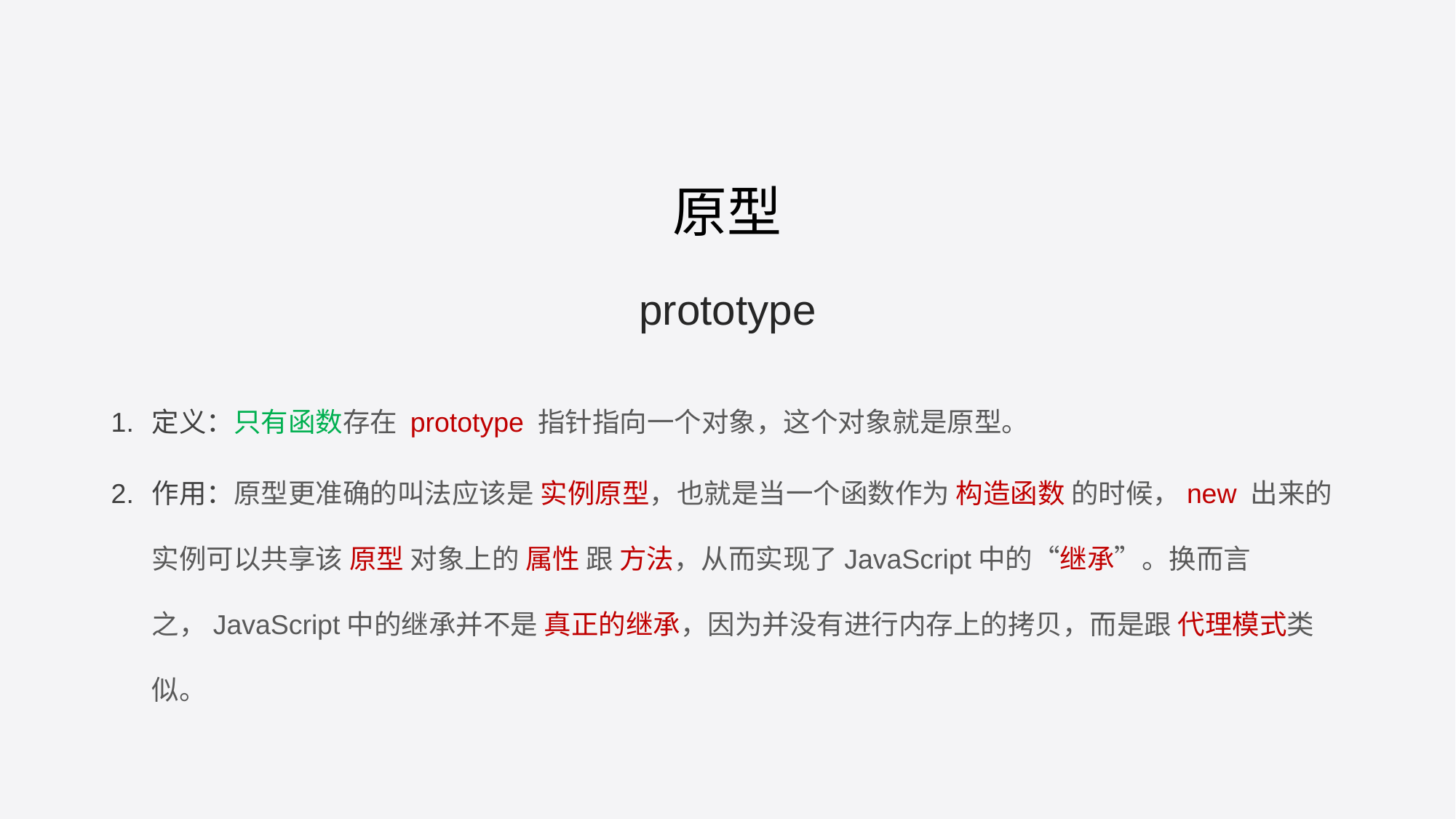

# 原型
prototype
定义：只有函数存在 prototype 指针指向一个对象，这个对象就是原型。
作用：原型更准确的叫法应该是 实例原型，也就是当一个函数作为 构造函数 的时候，new 出来的实例可以共享该 原型 对象上的 属性 跟 方法，从而实现了JavaScript中的“继承”。换而言之，JavaScript中的继承并不是 真正的继承，因为并没有进行内存上的拷贝，而是跟 代理模式类似。